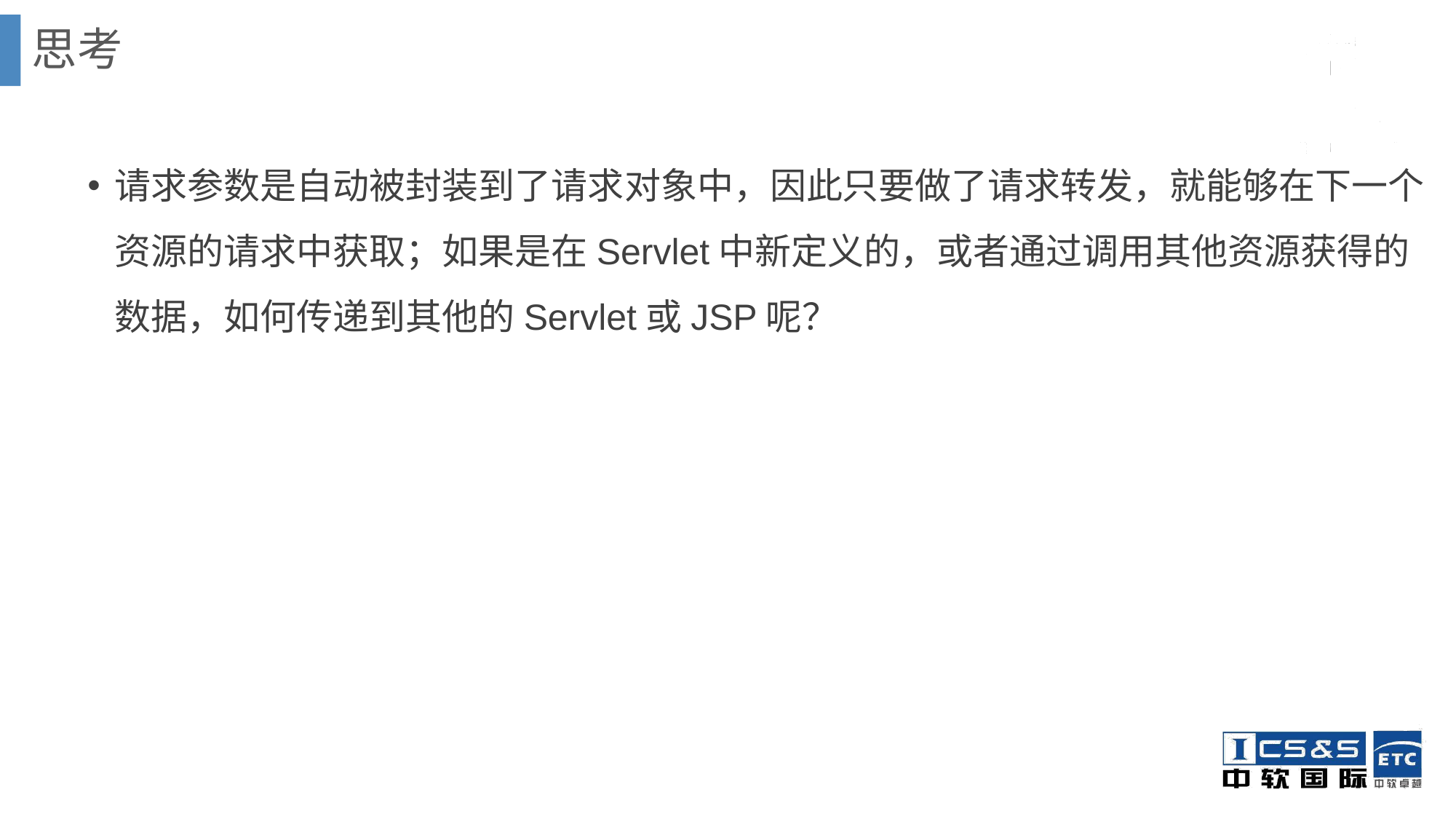

思考
请求参数是自动被封装到了请求对象中，因此只要做了请求转发，就能够在下一个资源的请求中获取；如果是在Servlet中新定义的，或者通过调用其他资源获得的数据，如何传递到其他的Servlet或JSP呢？